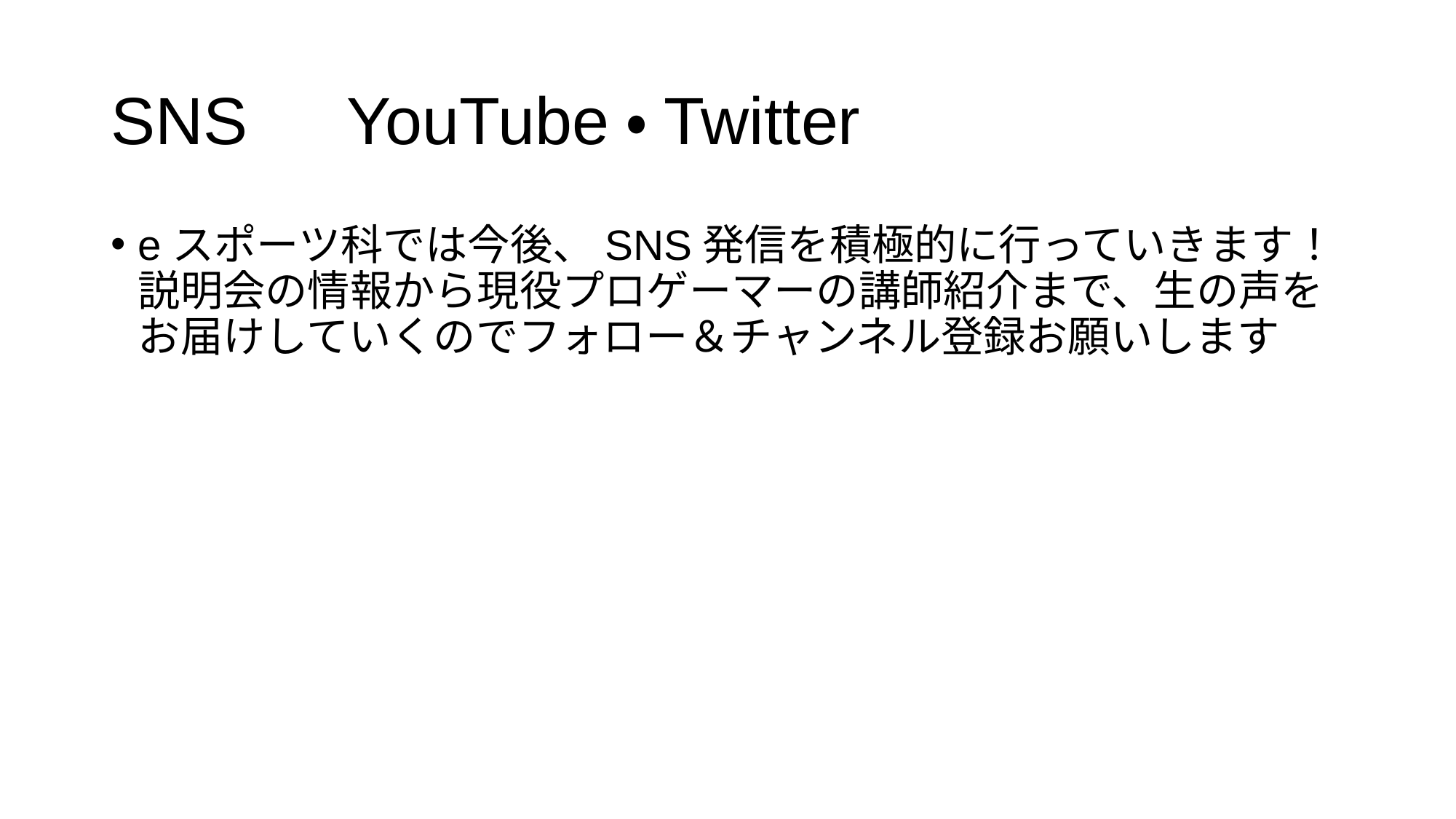

# SNS　YouTube・Twitter
eスポーツ科では今後、SNS発信を積極的に行っていきます！説明会の情報から現役プロゲーマーの講師紹介まで、生の声をお届けしていくのでフォロー＆チャンネル登録お願いします